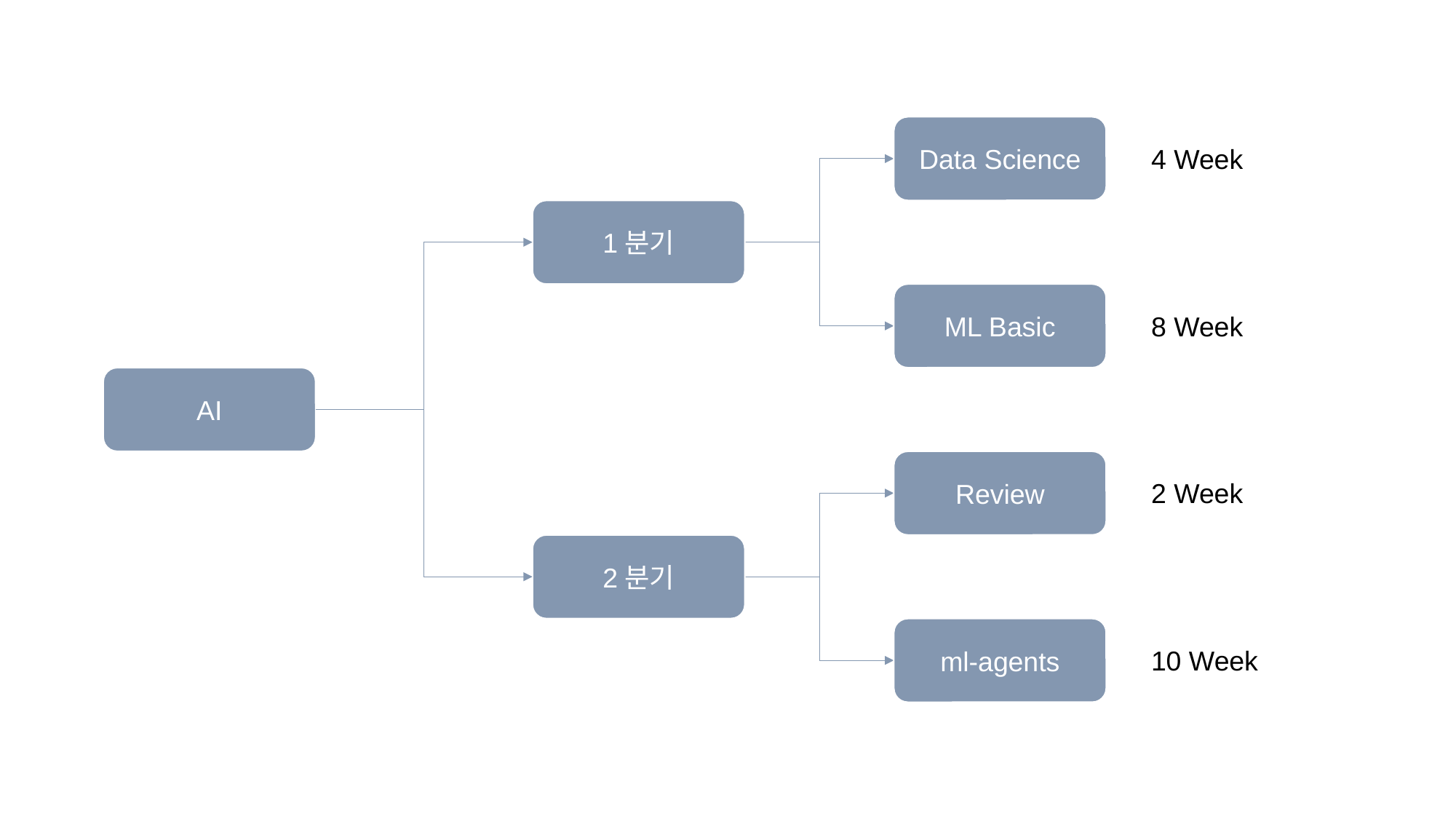

Data Science
4 Week
1분기
ML Basic
8 Week
AI
Review
2 Week
2분기
ml-agents
10 Week